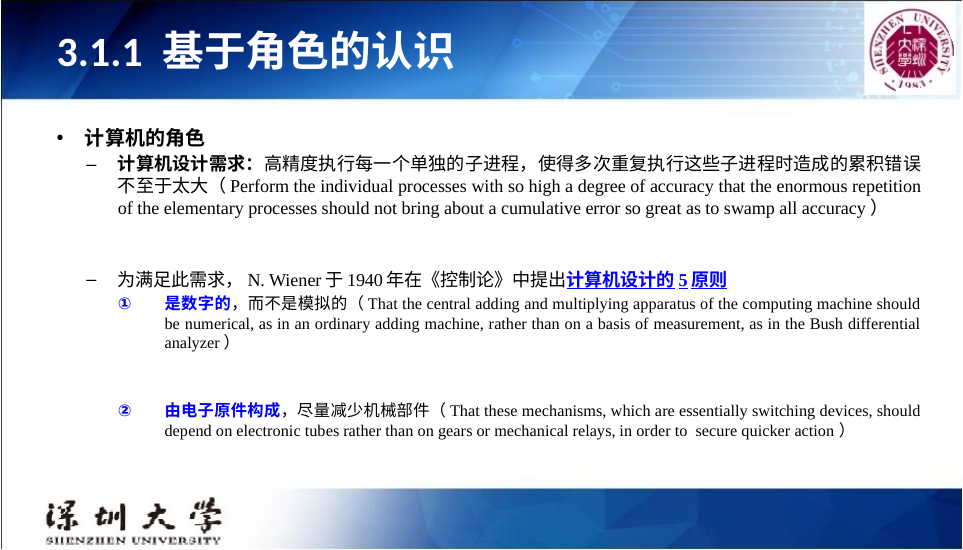

# 3.1.1 基于角色的认识
计算机的角色
计算机设计需求：高精度执行每一个单独的子进程，使得多次重复执行这些子进程时造成的累积错误不至于太大（Perform the individual processes with so high a degree of accuracy that the enormous repetition of the elementary processes should not bring about a cumulative error so great as to swamp all accuracy）

为满足此需求，N. Wiener于1940年在《控制论》中提出计算机设计的5原则
是数字的，而不是模拟的（That the central adding and multiplying apparatus of the computing machine should be numerical, as in an ordinary adding machine, rather than on a basis of measurement, as in the Bush differential analyzer）

由电子原件构成，尽量减少机械部件（That these mechanisms, which are essentially switching devices, should depend on electronic tubes rather than on gears or mechanical relays, in order to  secure quicker action）

7